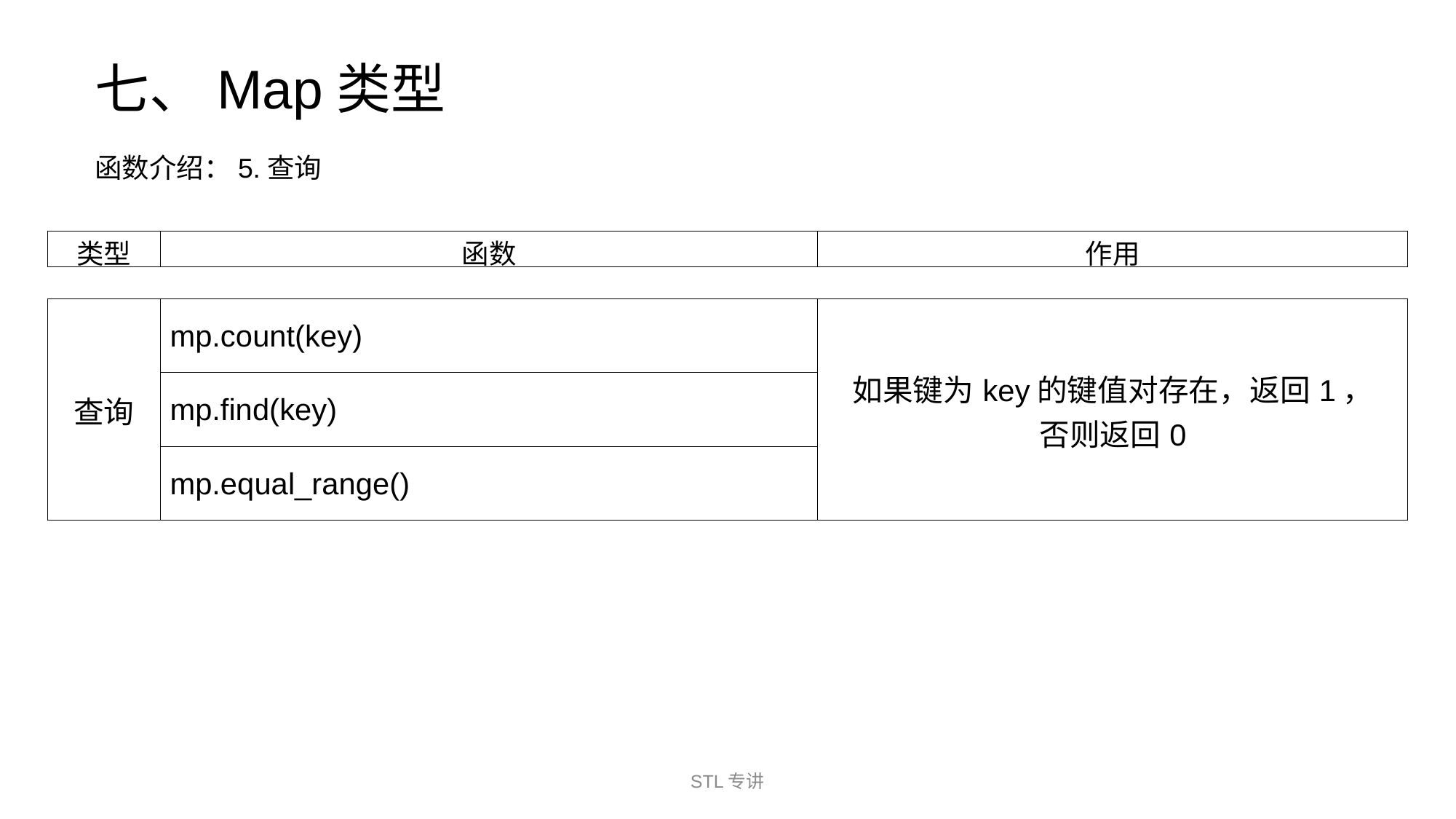

七、Map类型
函数介绍：5.查询
| 类型 | 函数 | 作用 |
| --- | --- | --- |
| 查询 | mp.count(key) | 如果键为key的键值对存在，返回1， 否则返回0 |
| --- | --- | --- |
|  | mp.find(key) |  |
|  | mp.equal\_range() |  |

STL专讲
40